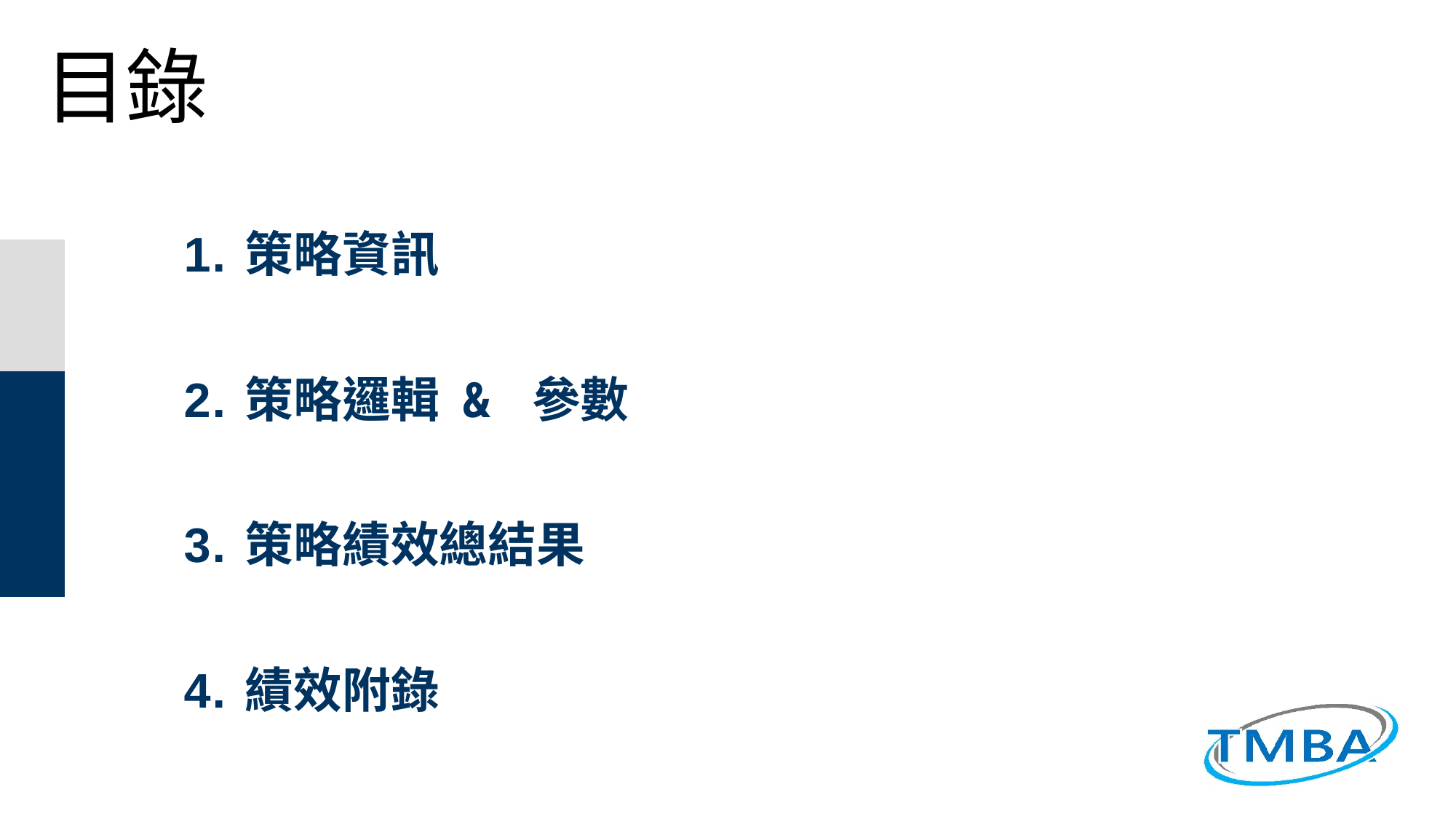

目錄
策略資訊
策略邏輯 & 參數
策略績效總結果
績效附錄